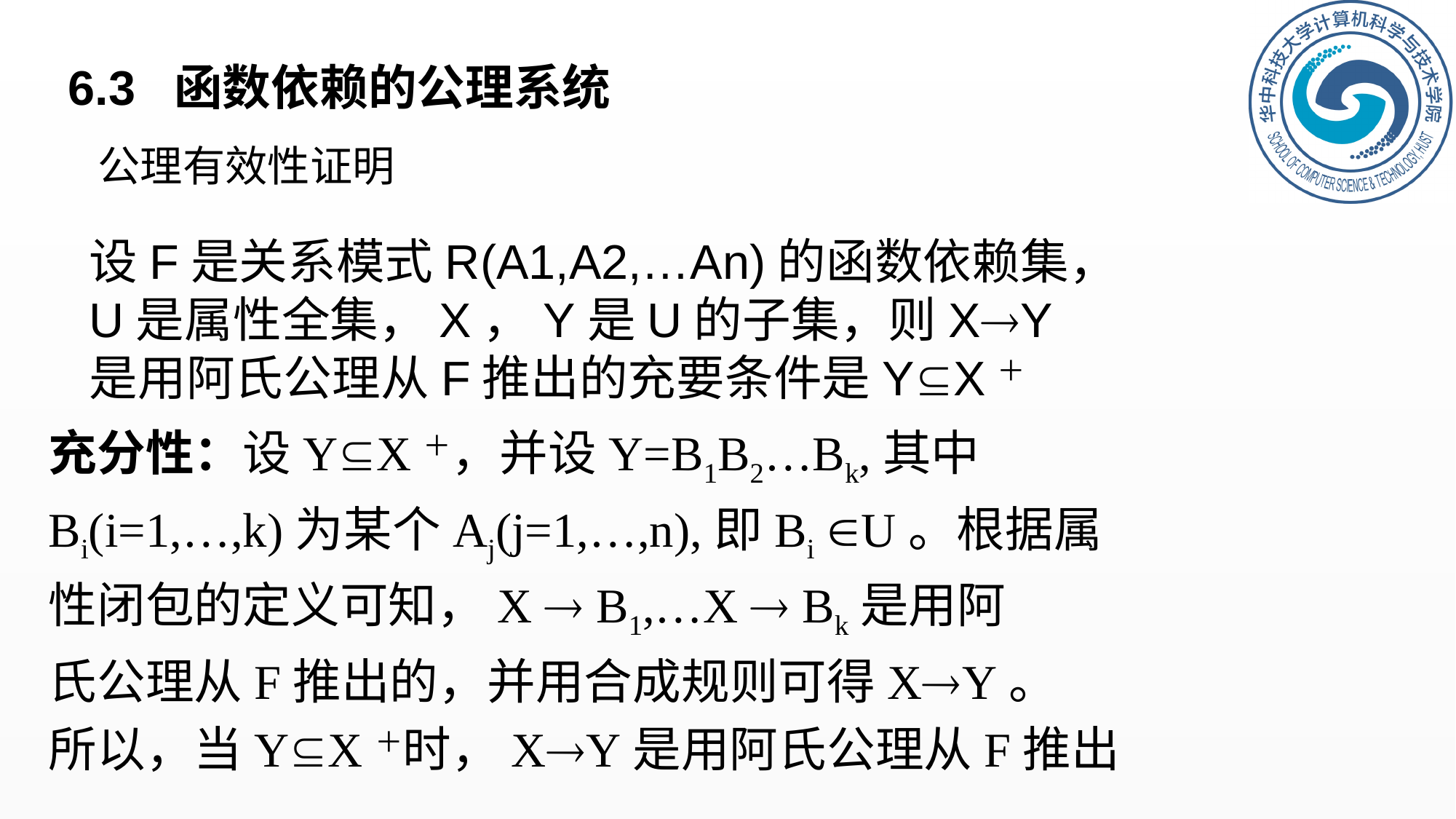

# 6.3  函数依赖的公理系统
公理有效性证明

设F是关系模式R(A1,A2,…An)的函数依赖集，U是属性全集，X，Y是U的子集，则X→Y是用阿氏公理从F推出的充要条件是Y⊆X＋
充分性：设Y⊆X＋，并设Y=B1B2…Bk,其中
Bi(i=1,…,k)为某个Aj(j=1,…,n),即Bi ∈U。根据属
性闭包的定义可知，X → B1,…X → Bk是用阿
氏公理从F推出的，并用合成规则可得X→Y。
所以，当Y⊆X＋时，X→Y是用阿氏公理从F推出